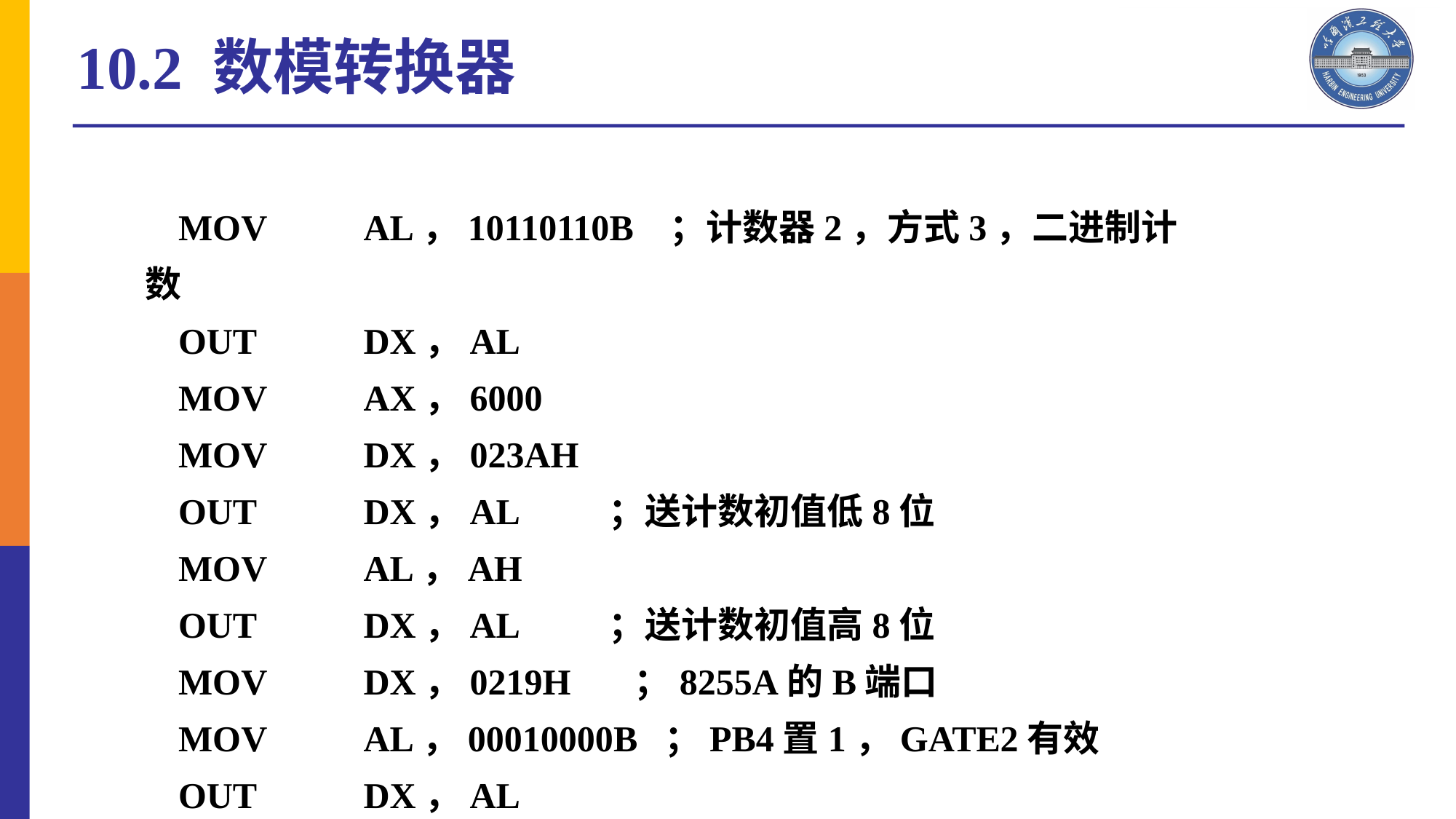

10.2 数模转换器
MOV	AL，10110110B   ；计数器2，方式3，二进制计数
OUT	DX，AL
MOV	AX，6000
MOV	DX，023AH
OUT	DX，AL         ；送计数初值低8位
MOV	AL，AH
OUT	DX，AL         ；送计数初值高8位
MOV	DX，0219H      ；8255A的B端口
MOV	AL，00010000B  ；PB4置1，GATE2有效
OUT	DX，AL